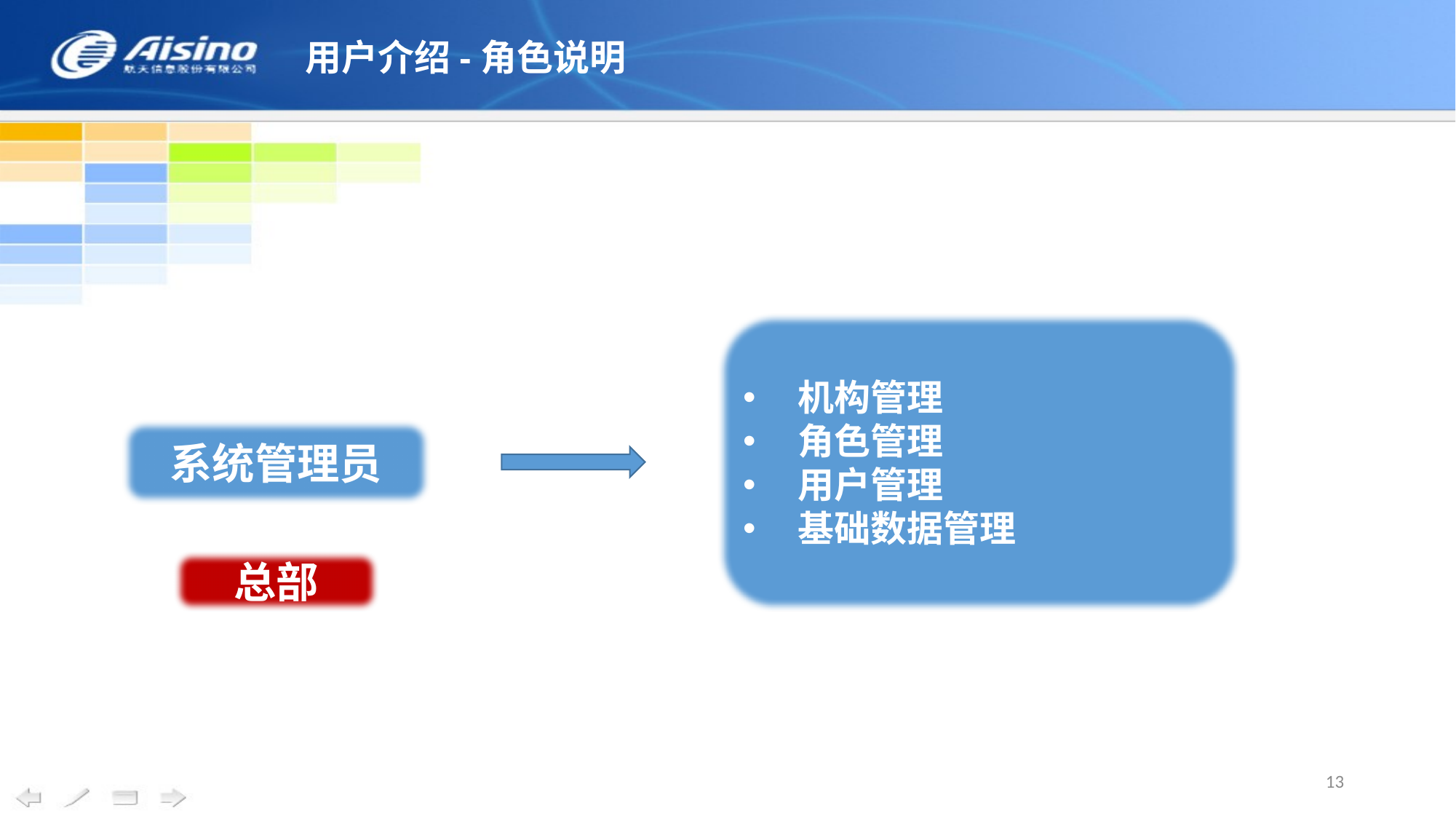

用户介绍-角色说明

机构管理
角色管理
用户管理
基础数据管理
系统管理员

总部
13